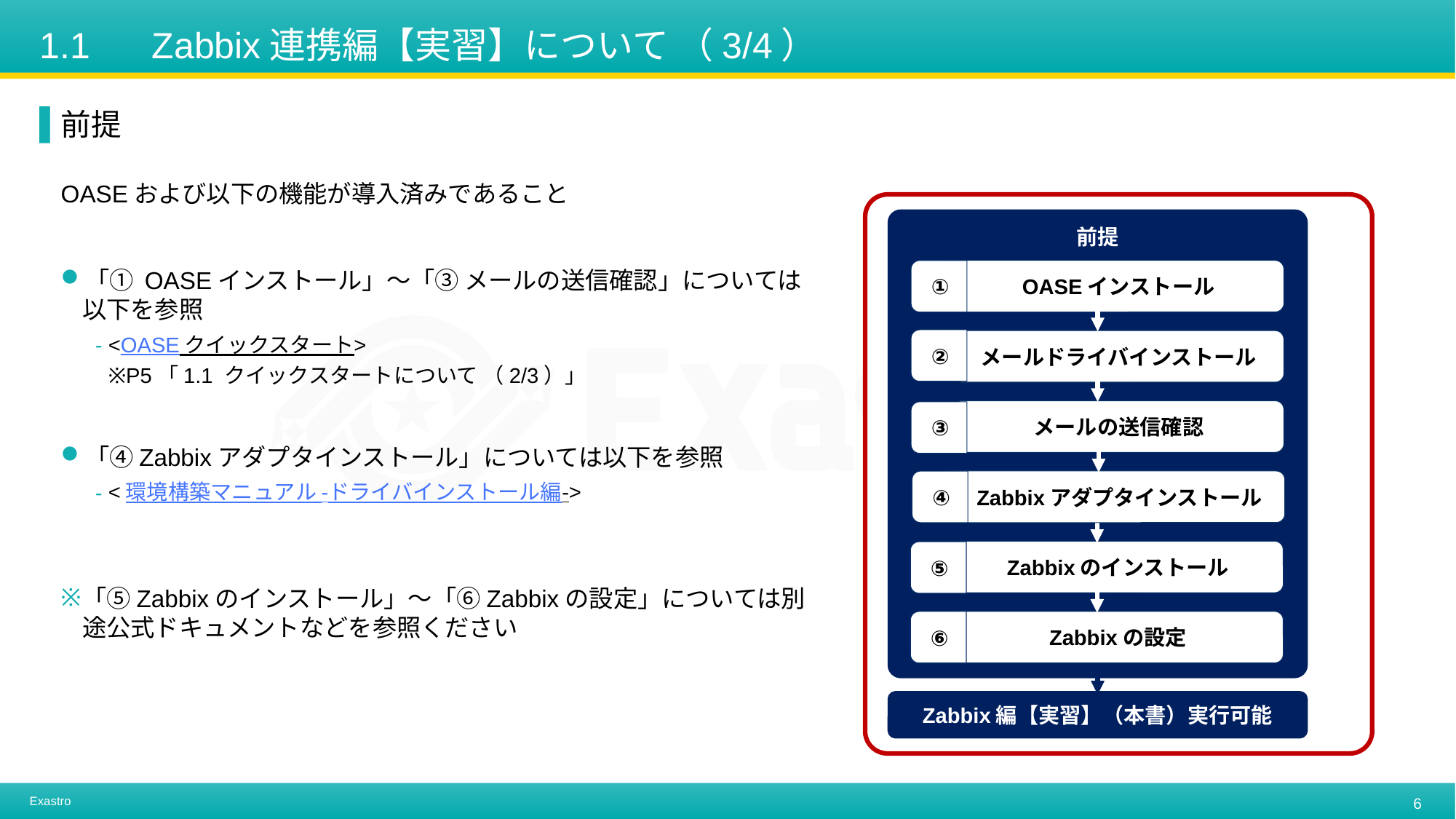

# 1.1　 Zabbix連携編【実習】について （3/4）
前提
OASEおよび以下の機能が導入済みであること

「① OASEインストール」～「③ メールの送信確認」については以下を参照
<OASE クイックスタート>
※P5「1.1 クイックスタートについて （2/3）」

「④Zabbixアダプタインストール」については以下を参照
<環境構築マニュアル -ドライバインストール編->

「⑤Zabbixのインストール」～「⑥Zabbixの設定」については別途公式ドキュメントなどを参照ください
導入イメージ
前提
①
OASEインストール
②
メールドライバインストール
③
メールの送信確認
④
Zabbixアダプタインストール
⑤
Zabbixのインストール
⑥
Zabbixの設定
Zabbix編【実習】（本書）実行可能